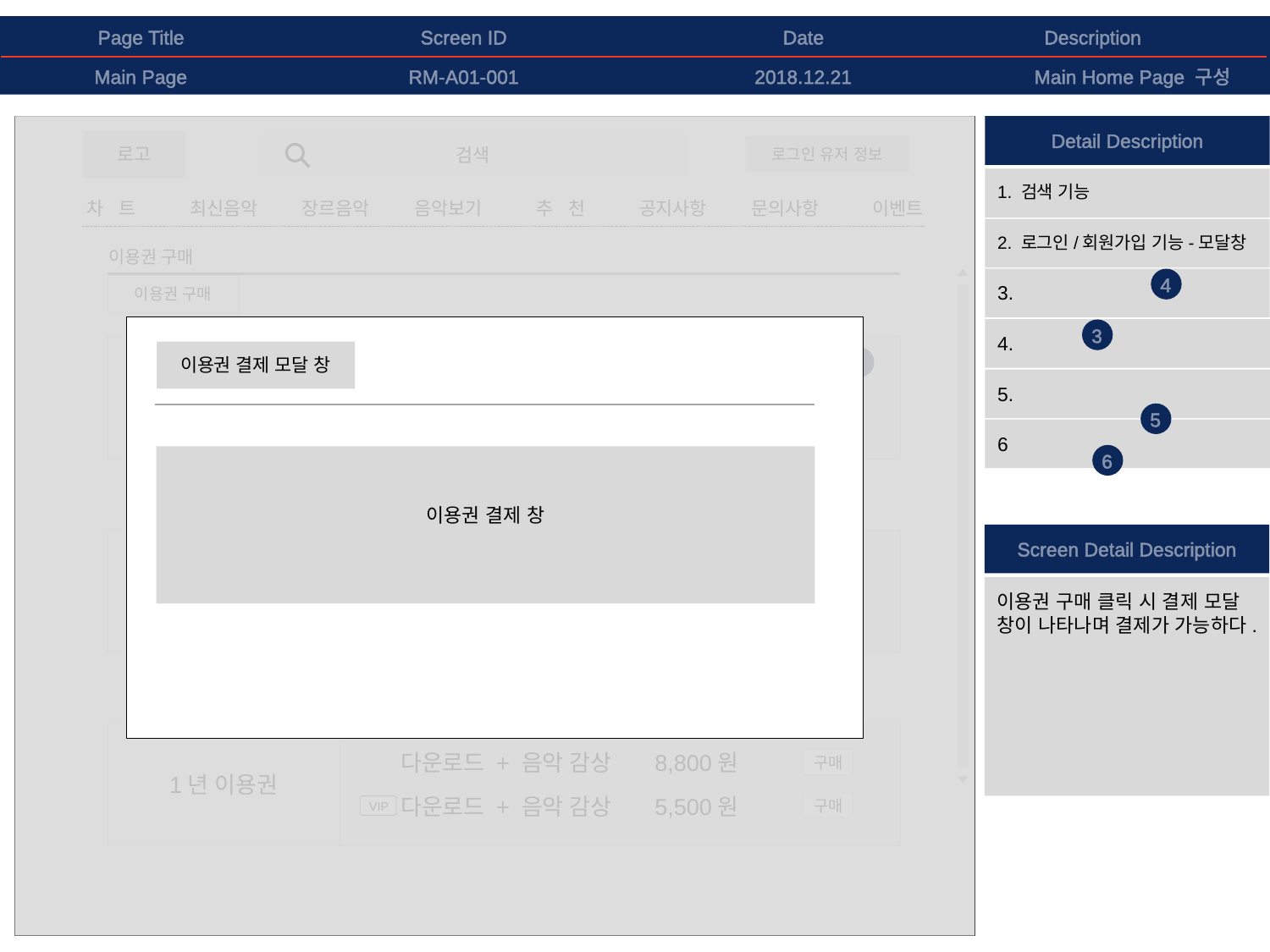

Page Title
Screen ID
Date
Description
Main Page
RM-A01-001
2018.12.21
Main Home Page 구성

Detail Description

로고

로그인 유저 정보
검색

1. 검색 기능
차   트
최신음악
장르음악
음악보기
추   천
공지사항
문의사항
이벤트

2. 로그인/회원가입 기능-모달창
이용권 구매
4

3.

이용권 구매

3

4.

이용권 결제 모달 창
1

다운로드 + 음악 감상	8,800원
구매

다운로드 + 음악 감상	5,500원
구매

VIP

5.
한달 이용권
5

6
6

이용권 결제 창

Screen Detail Description

다운로드 + 음악 감상	8,800원
구매

다운로드 + 음악 감상	5,500원
구매

VIP

6개월 이용권

이용권 구매 클릭 시 결제 모달 창이 나타나며 결제가 가능하다.

다운로드 + 음악 감상	8,800원
구매

다운로드 + 음악 감상	5,500원
구매

VIP

1년 이용권